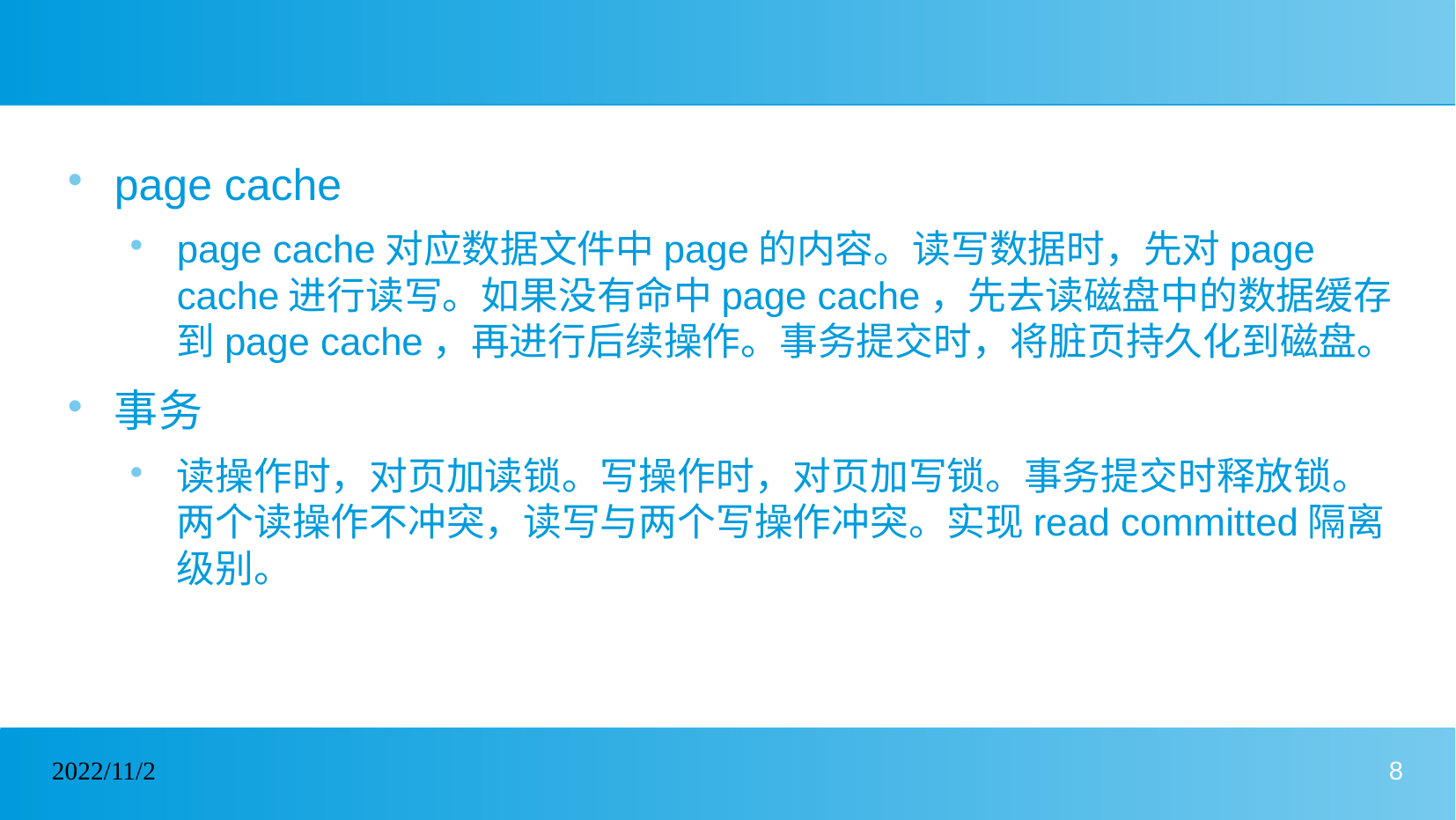

# page cache
page cache对应数据文件中page的内容。读写数据时，先对page cache进行读写。如果没有命中page cache，先去读磁盘中的数据缓存到page cache，再进行后续操作。事务提交时，将脏页持久化到磁盘。
事务
读操作时，对页加读锁。写操作时，对页加写锁。事务提交时释放锁。两个读操作不冲突，读写与两个写操作冲突。实现read committed隔离级别。

2022/11/2
8